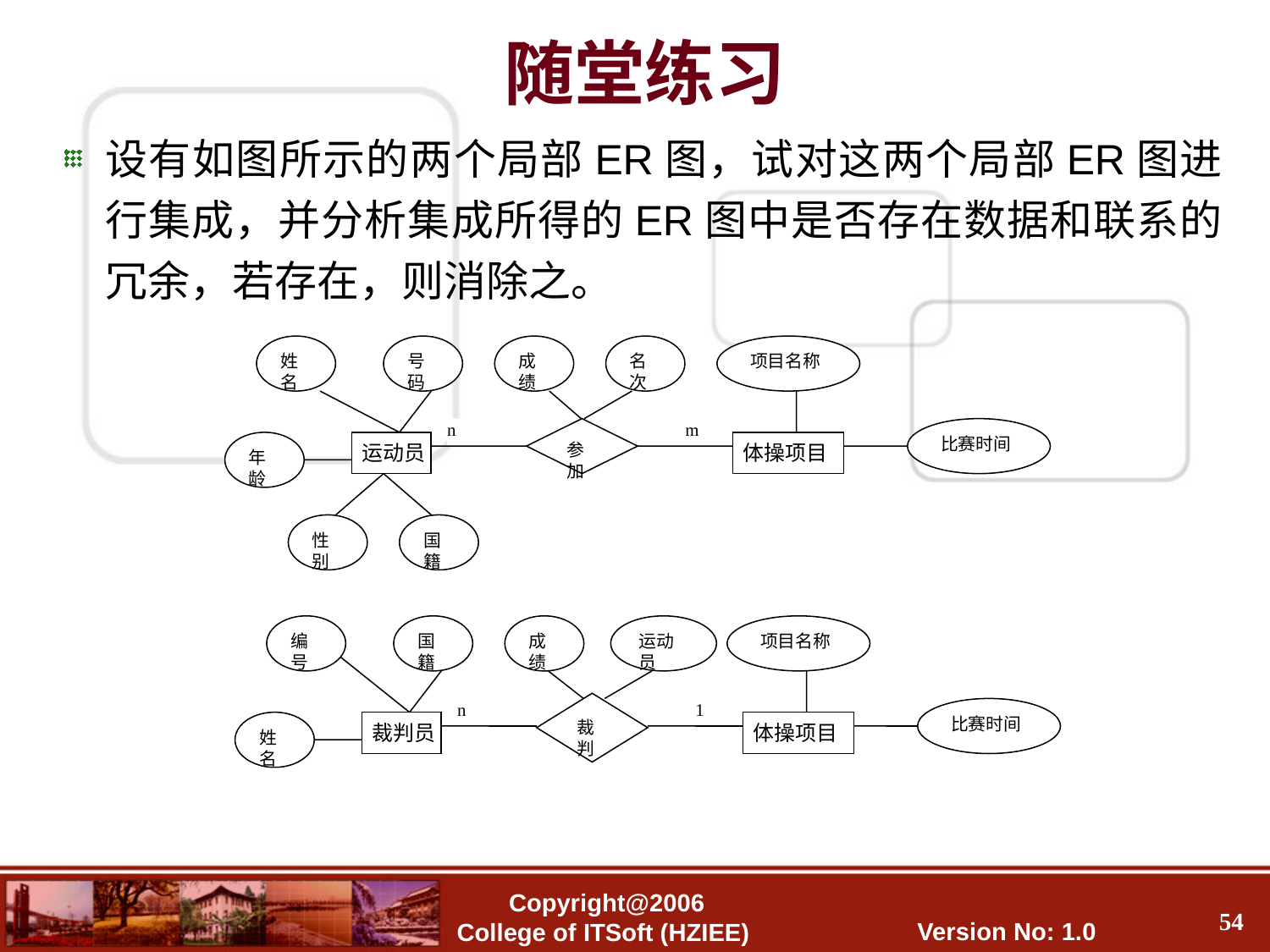

# 随堂练习
设有如图所示的两个局部ER图，试对这两个局部ER图进行集成，并分析集成所得的ER图中是否存在数据和联系的冗余，若存在，则消除之。
姓名
号码
成绩
名次
项目名称

参加
比赛时间
年龄
运动员
体操项目

性别
国籍
n
m
编号
国籍
成绩
运动员
项目名称

裁判
比赛时间
姓名
裁判员
体操项目

n
1